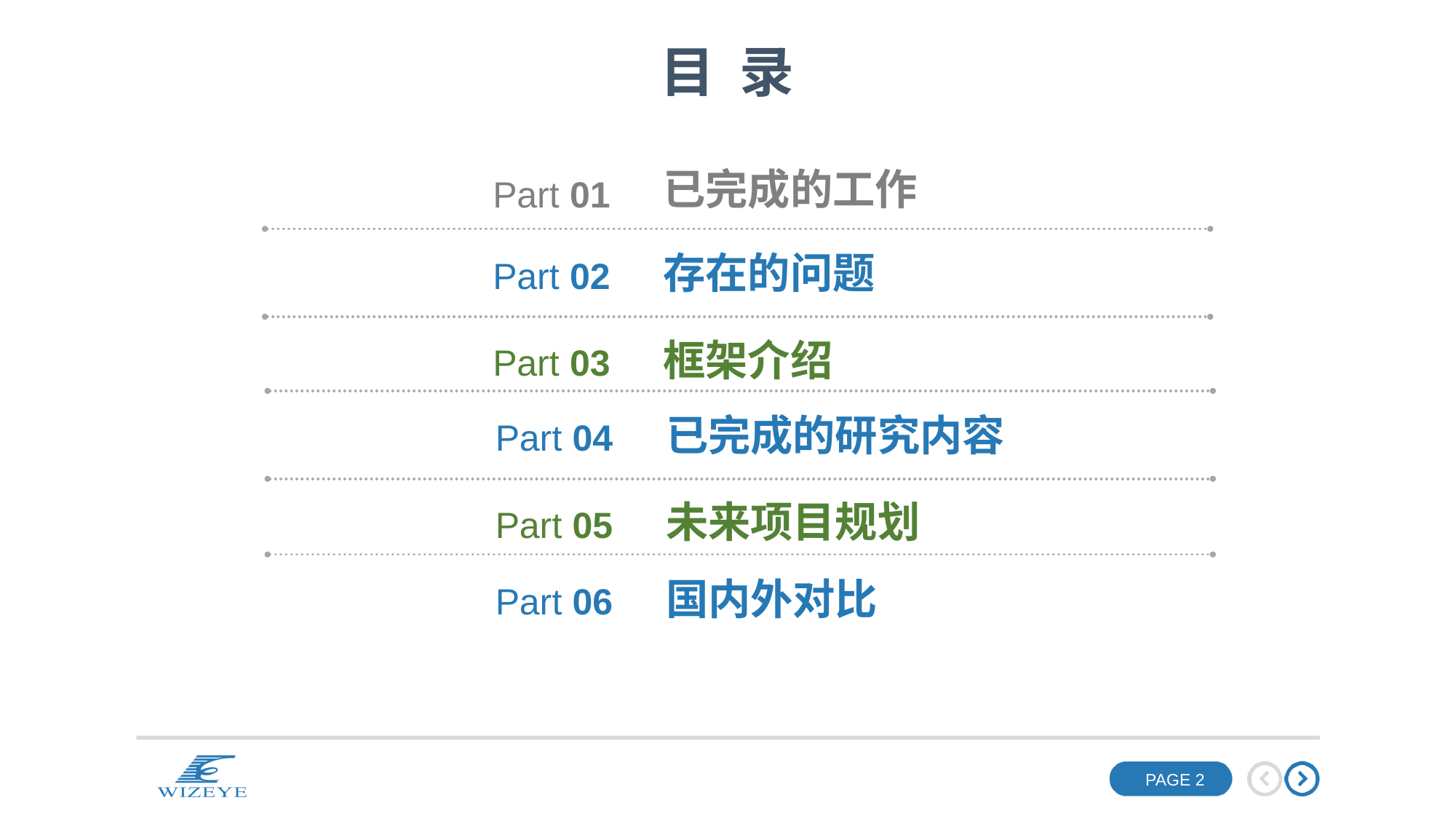

目  录
已完成的工作
Part 01
存在的问题
Part 02
框架介绍
Part 03
已完成的研究内容
Part 04
未来项目规划
Part 05
国内外对比
Part 06
2
网络与信息安全技术研究中心